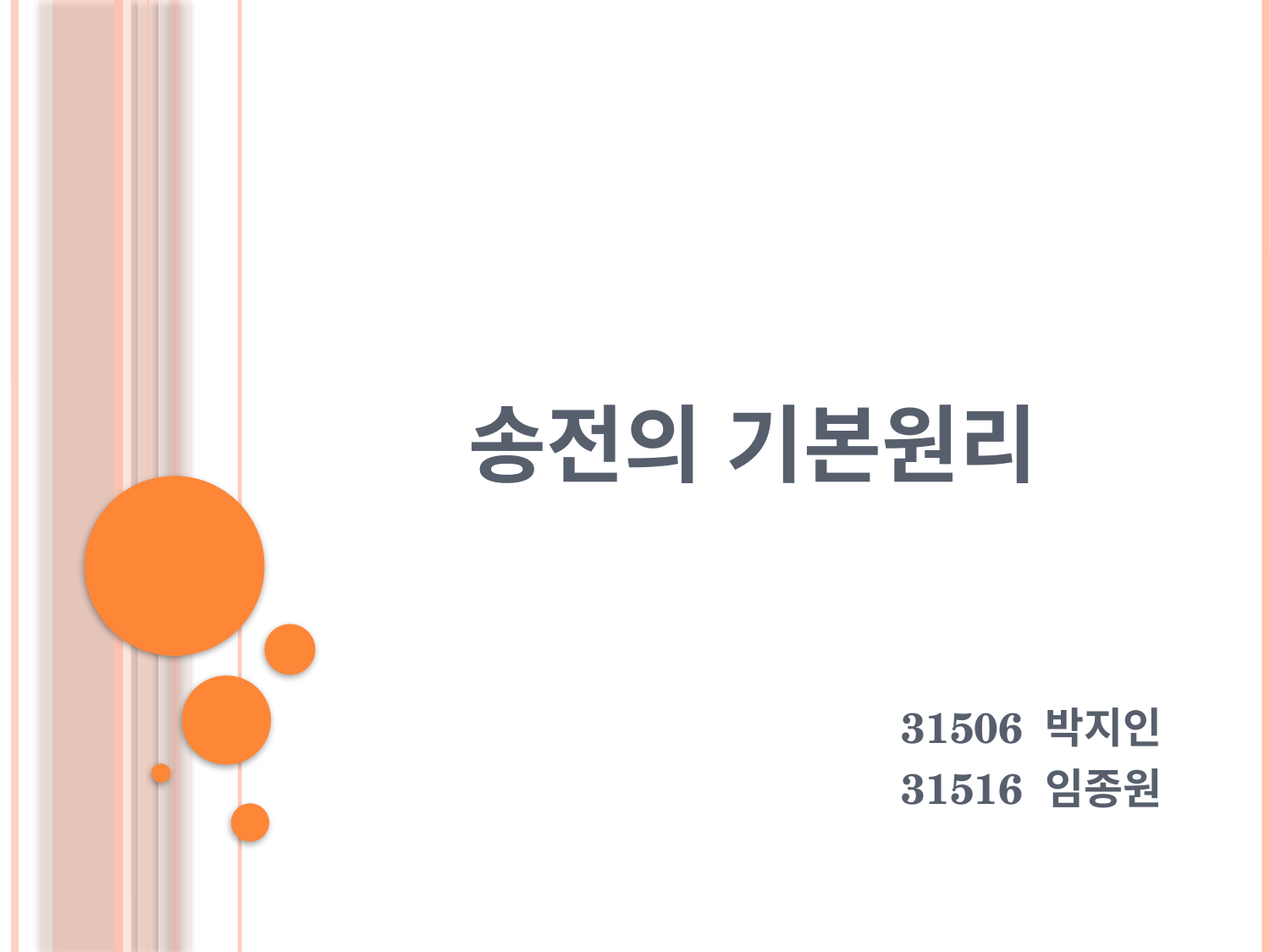

# 송전의 기본원리
31506 박지인
31516 임종원